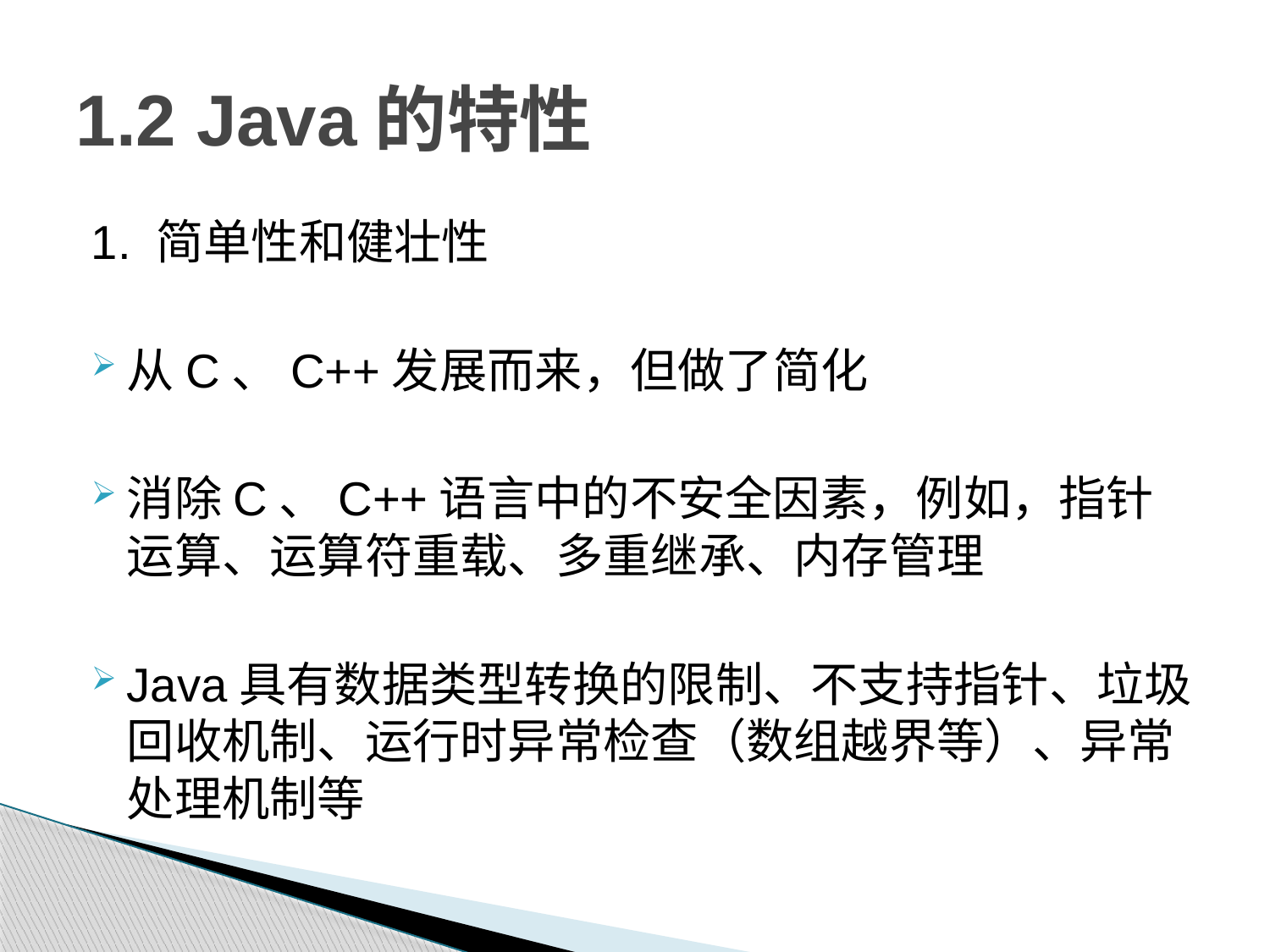

# 1.2 Java的特性
1. 简单性和健壮性

从C、C++发展而来，但做了简化

消除C、C++语言中的不安全因素，例如，指针运算、运算符重载、多重继承、内存管理

Java具有数据类型转换的限制、不支持指针、垃圾回收机制、运行时异常检查（数组越界等）、异常处理机制等